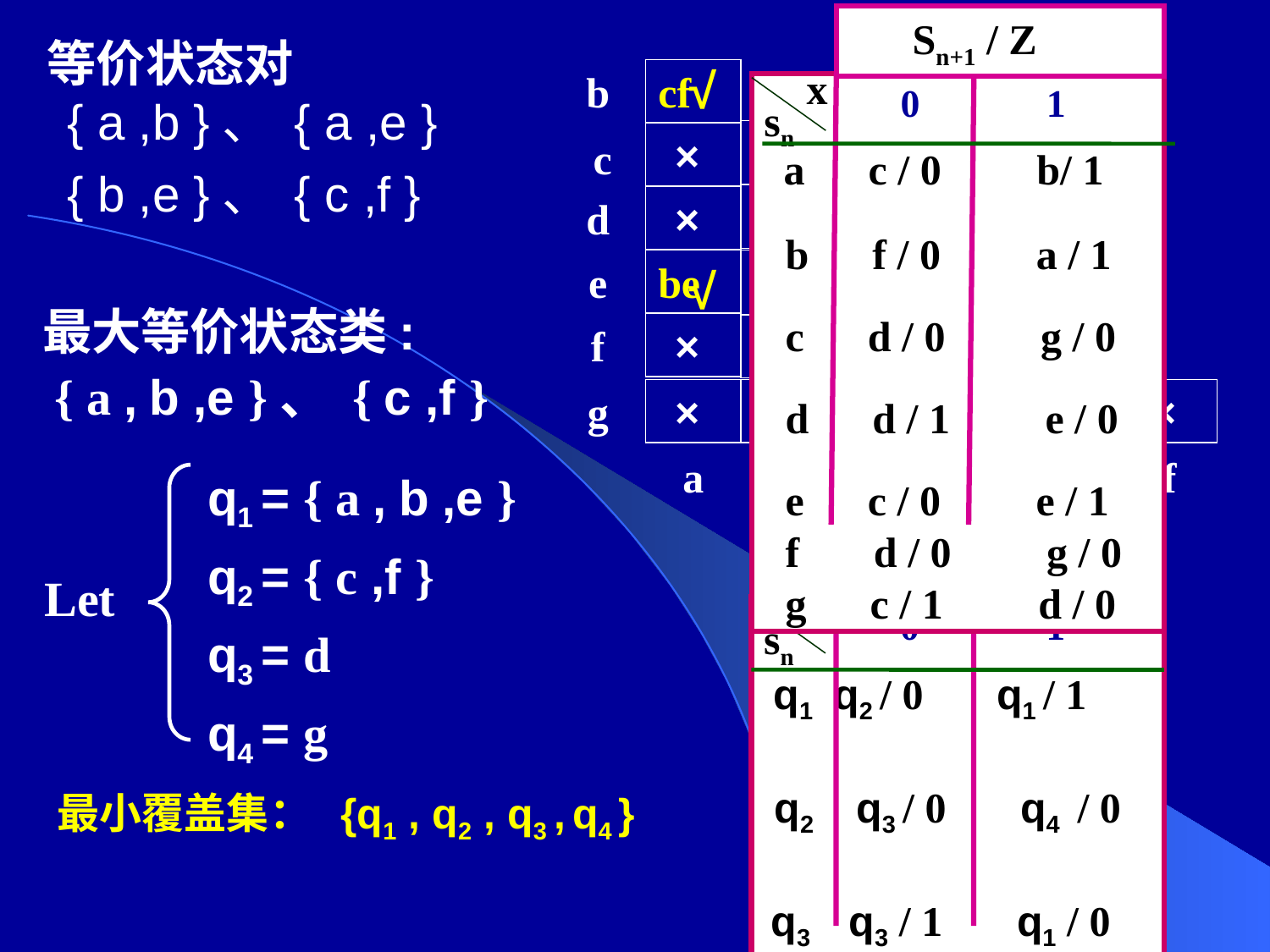

Sn+1 / Z
x
              0                    1
  a      c / 0         b/ 1
  b      f / 0         a / 1
  c      d / 0         g / 0
  d      d / 1         e / 0
  e      c / 0         e / 1
  f       d / 0         g / 0
  g      c / 1         d / 0

sn

等价状态对
√
b
cf
{ a ,b }、 { a ,e }
{ b ,e }、 { c ,f }
×
×
c
×
×
d
×
ae
√
e
be

×
×
√
cf
最大等价状态类:
f
×
×
√
×
×
{ a , b ,e }、 { c ,f }
cd
g
×
×
×

×
×

de
a
b
c
d
e
f

q1 = { a , b ,e }
q2 = { c ,f }
q3 = d
q4 = g
      Sn+1 / Z
x
              0                    1
 q1   q2 / 0       q1 / 1
 q2    q3 / 0       q4  / 0
 q3    q3 / 1        q1 / 0
 q4    q2 / 1        q3 / 0

sn

Let
最小覆盖集：  {q1 , q2 , q3 , q4 }